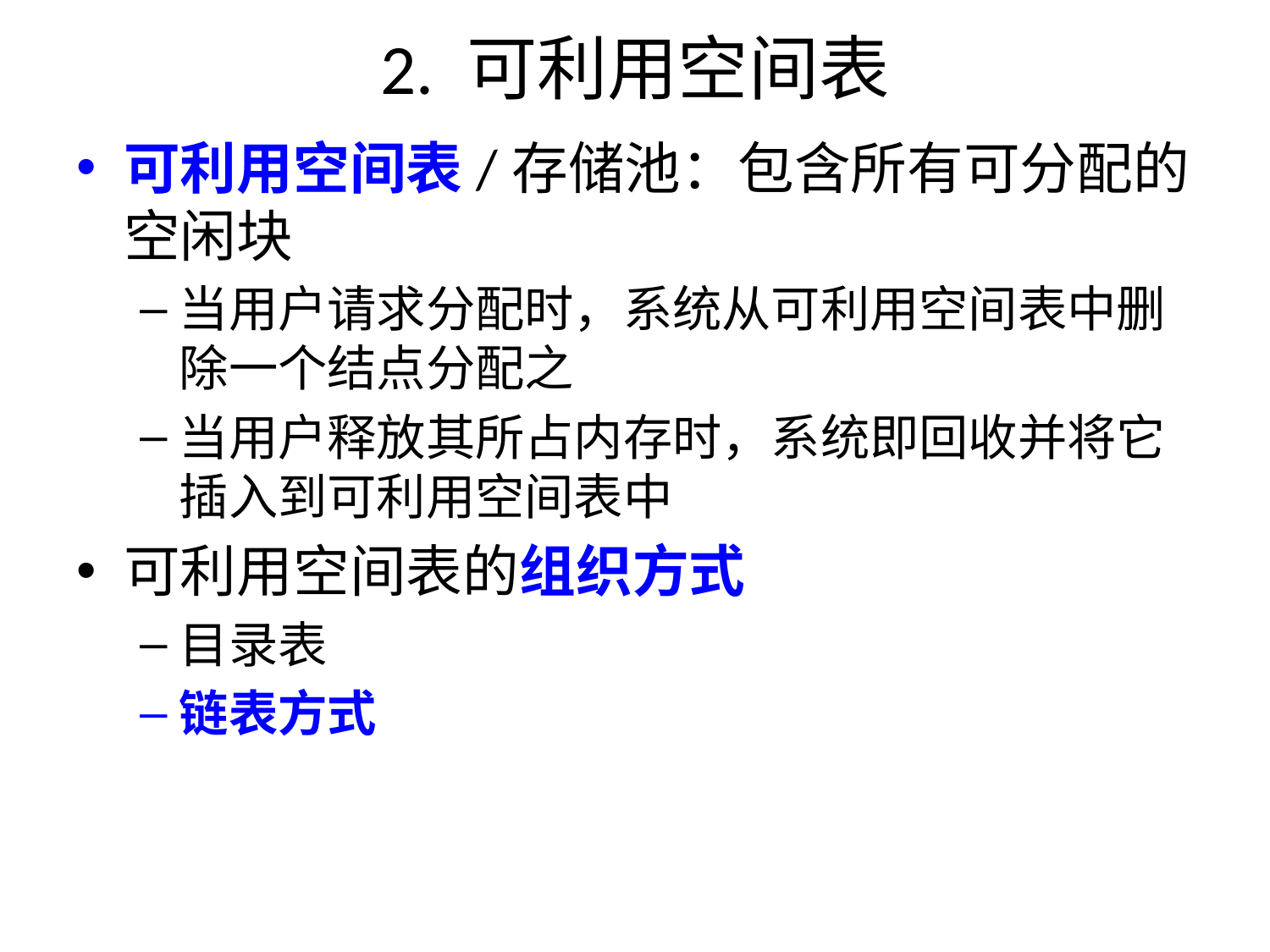

# 2. 可利用空间表
可利用空间表/存储池：包含所有可分配的空闲块
当用户请求分配时，系统从可利用空间表中删除一个结点分配之
当用户释放其所占内存时，系统即回收并将它插入到可利用空间表中
可利用空间表的组织方式
目录表
链表方式